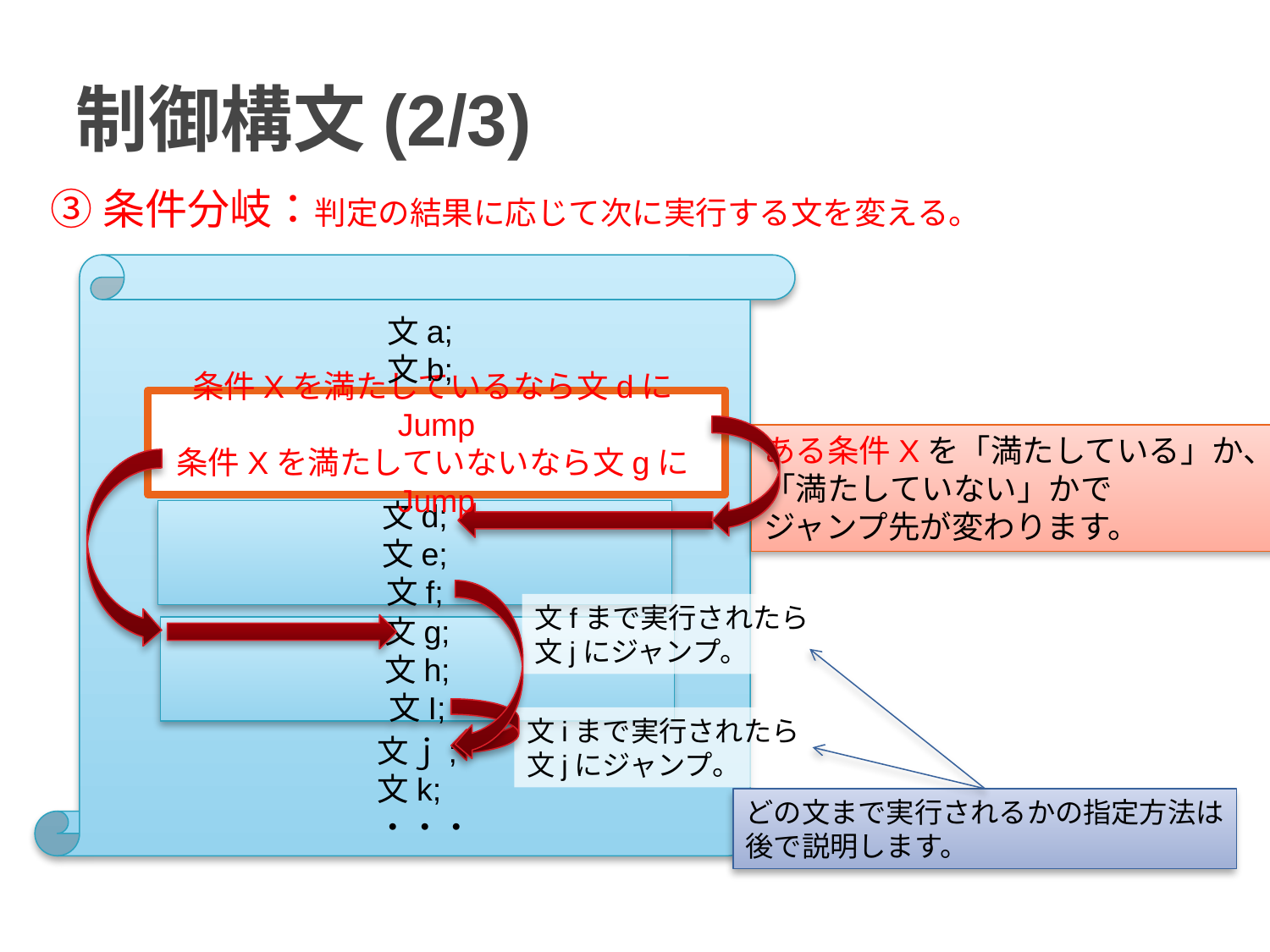

# 制御構文(2/3)
③条件分岐：判定の結果に応じて次に実行する文を変える。
文a
文a;
文b;
条件Xを満たしているなら文dにJump
条件Xを満たしていないなら文gにJump

ある条件Xを「満たしている」か、
「満たしていない」かで
ジャンプ先が変わります。

文d;
文e;
文f;

文fまで実行されたら
文jにジャンプ。

文g;
文h;
文I;

文iまで実行されたら
文jにジャンプ。
文ｊ;
文k;
・・・
どの文まで実行されるかの指定方法は
後で説明します。